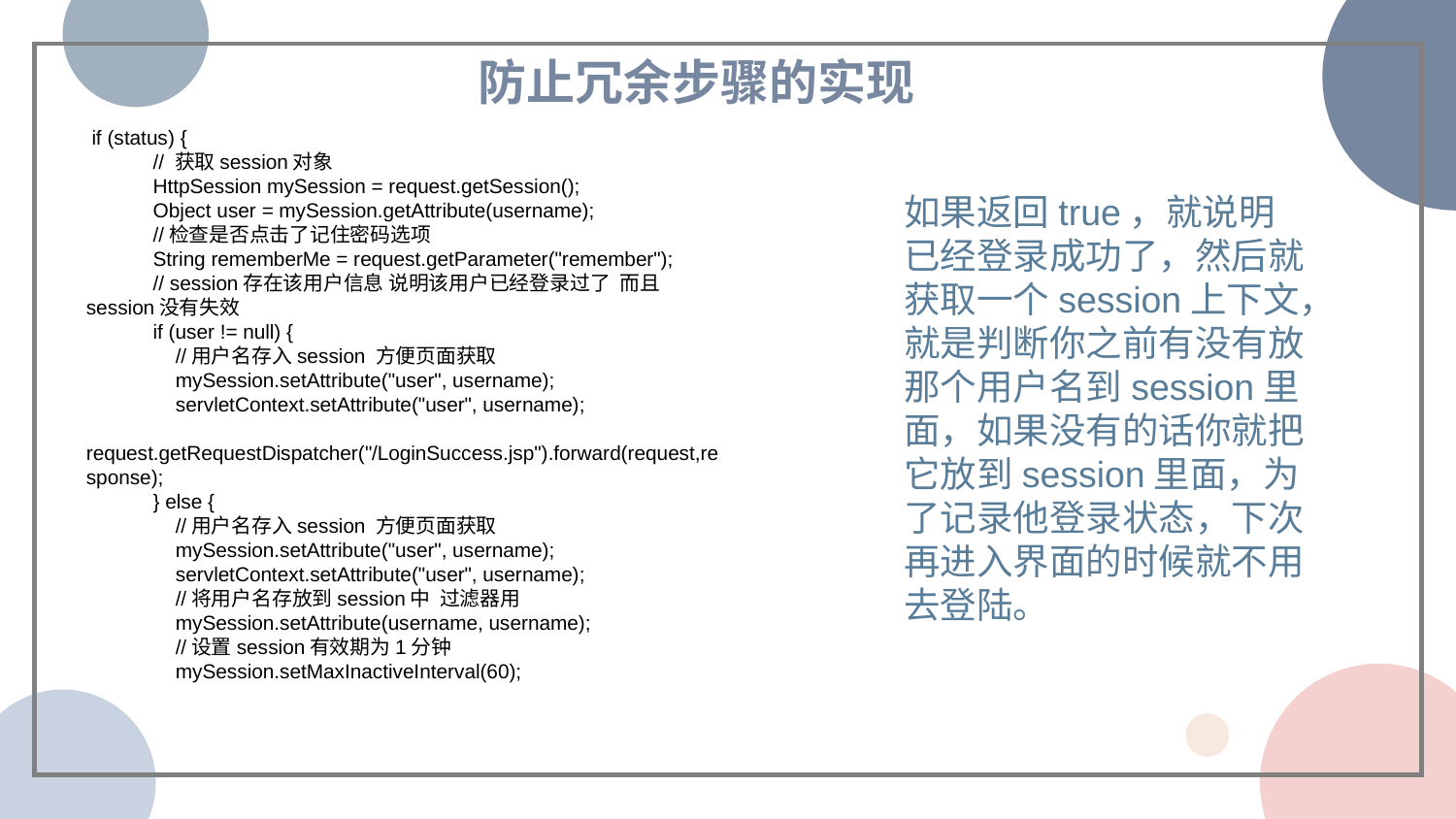

防止冗余步骤的实现
 if (status) {
            // 获取session对象
            HttpSession mySession = request.getSession();
            Object user = mySession.getAttribute(username);
            //检查是否点击了记住密码选项
            String rememberMe = request.getParameter("remember");
            // session存在该用户信息 说明该用户已经登录过了  而且session没有失效
            if (user != null) {
                //用户名存入session 方便页面获取
                mySession.setAttribute("user", username);
                servletContext.setAttribute("user", username);
                request.getRequestDispatcher("/LoginSuccess.jsp").forward(request,response);
            } else {
                //用户名存入session 方便页面获取
                mySession.setAttribute("user", username);
                servletContext.setAttribute("user", username);
                //将用户名存放到session中  过滤器用
                mySession.setAttribute(username, username);
                //设置session有效期为1分钟
                mySession.setMaxInactiveInterval(60);
如果返回true，就说明已经登录成功了，然后就获取一个session上下文，就是判断你之前有没有放那个用户名到session里面，如果没有的话你就把它放到session里面，为了记录他登录状态，下次再进入界面的时候就不用去登陆。